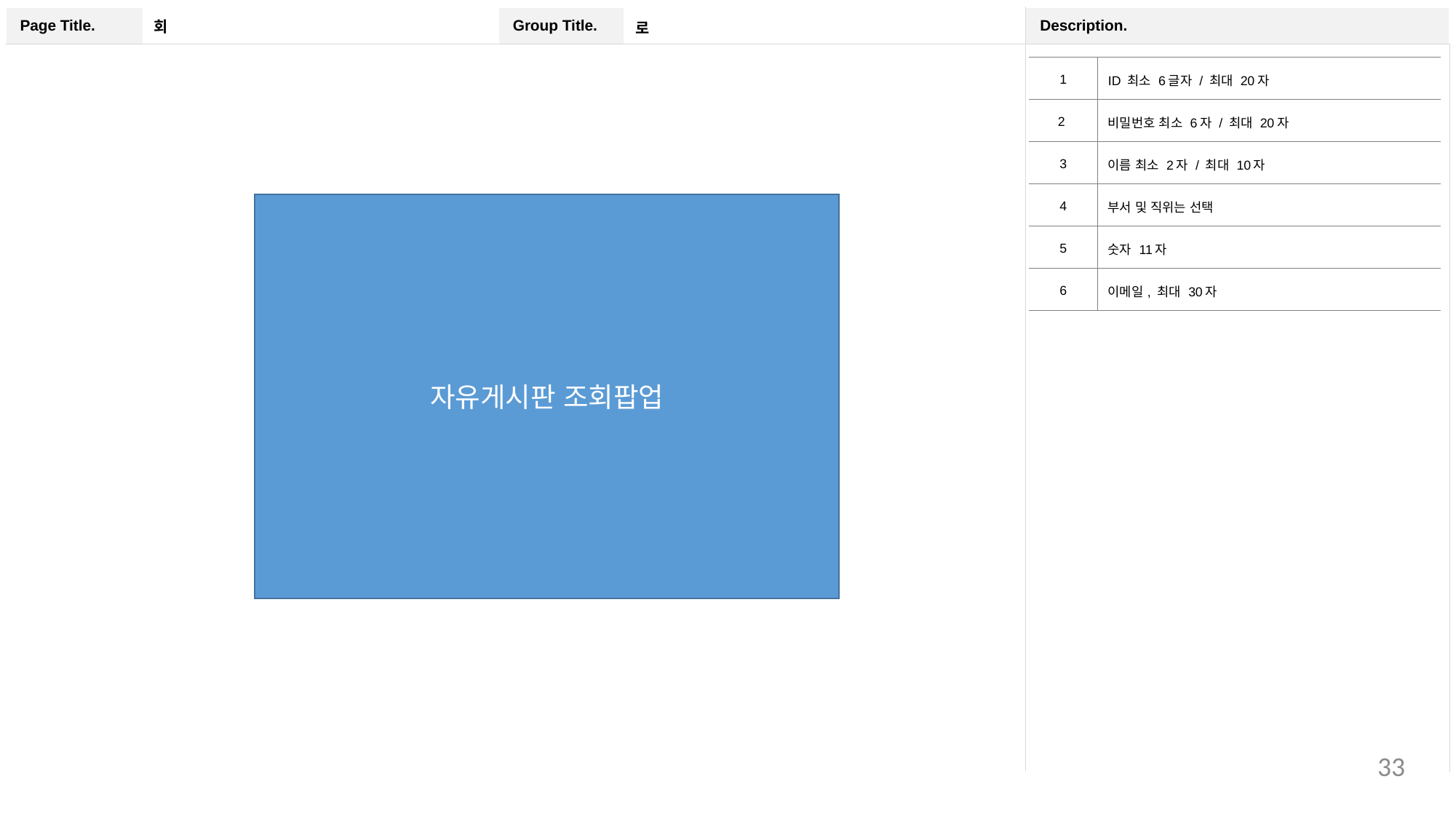

⑦
⑧
⑨
⑩

회
로
| 1 | ID 최소 6글자 / 최대 20자 |
| --- | --- |
| 2 | 비밀번호 최소 6자 / 최대 20자 |
| 3 | 이름 최소 2자 / 최대 10자 |
| 4 | 부서 및 직위는 선택 |
| 5 | 숫자 11자 |
| 6 | 이메일, 최대 30자 |

자유게시판 조회팝업
33